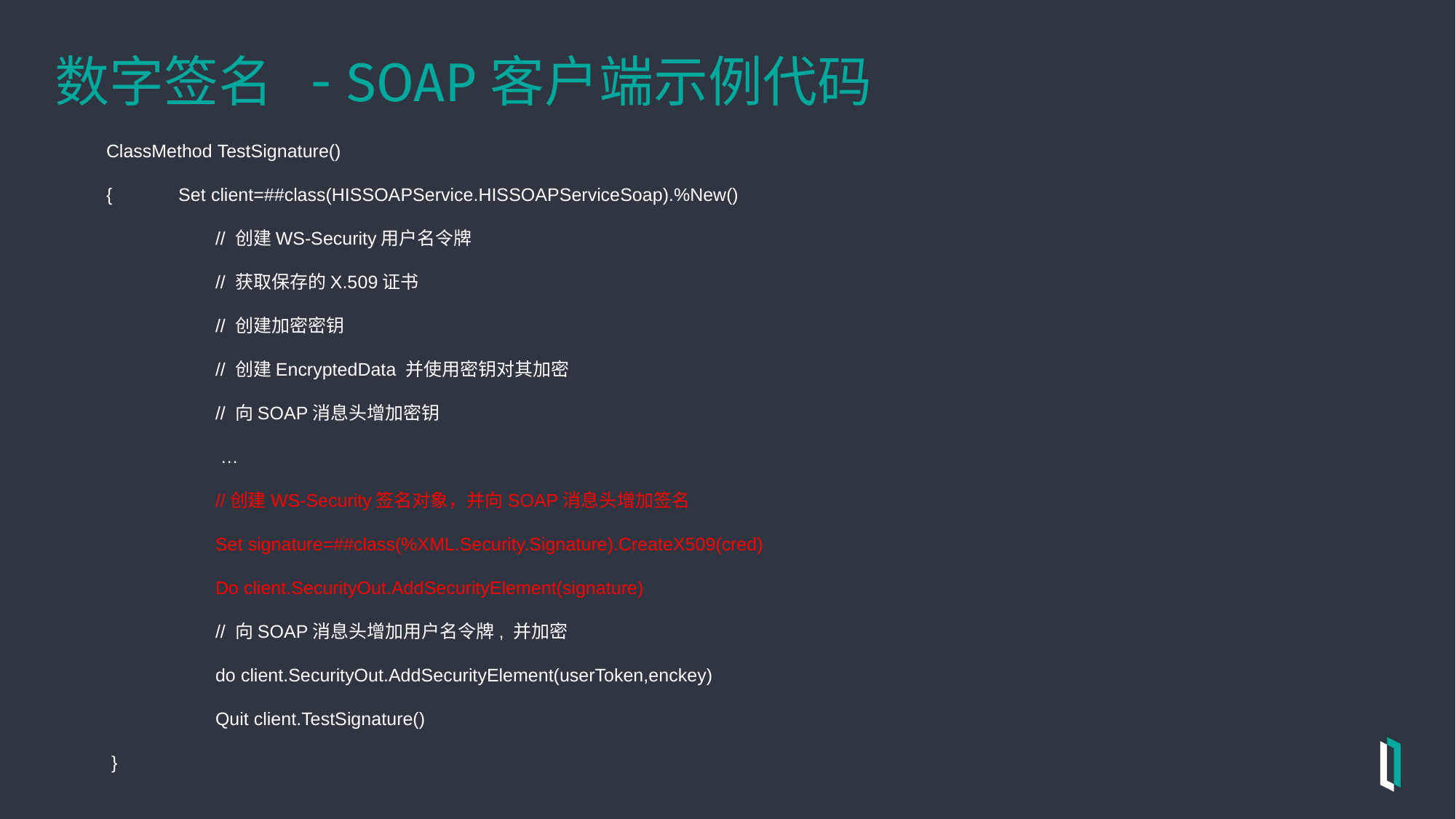

# 数字签名  - SOAP客户端示例代码
ClassMethod TestSignature()
{             Set client=##class(HISSOAPService.HISSOAPServiceSoap).%New()
	// 创建WS-Security用户名令牌
	// 获取保存的X.509证书
	// 创建加密密钥
	// 创建EncryptedData 并使用密钥对其加密
	// 向SOAP消息头增加密钥
	 …
	//创建WS-Security签名对象，并向SOAP消息头增加签名
	Set signature=##class(%XML.Security.Signature).CreateX509(cred)
	Do client.SecurityOut.AddSecurityElement(signature)
	// 向SOAP消息头增加用户名令牌, 并加密
	do client.SecurityOut.AddSecurityElement(userToken,enckey)
	Quit client.TestSignature()
 }